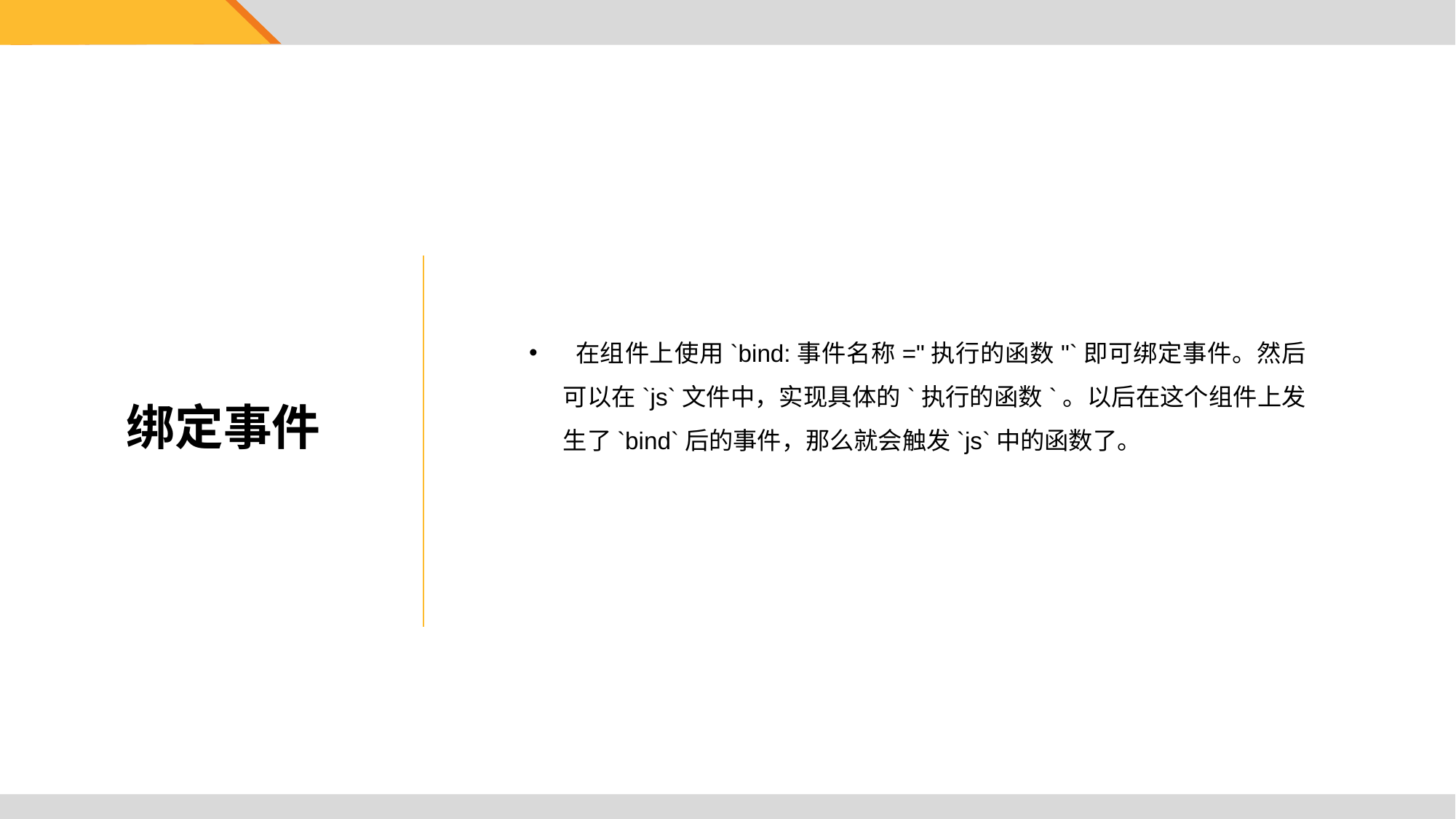

在组件上使用`bind:事件名称="执行的函数"`即可绑定事件。然后可以在`js`文件中，实现具体的`执行的函数`。以后在这个组件上发生了`bind`后的事件，那么就会触发`js`中的函数了。
绑定事件